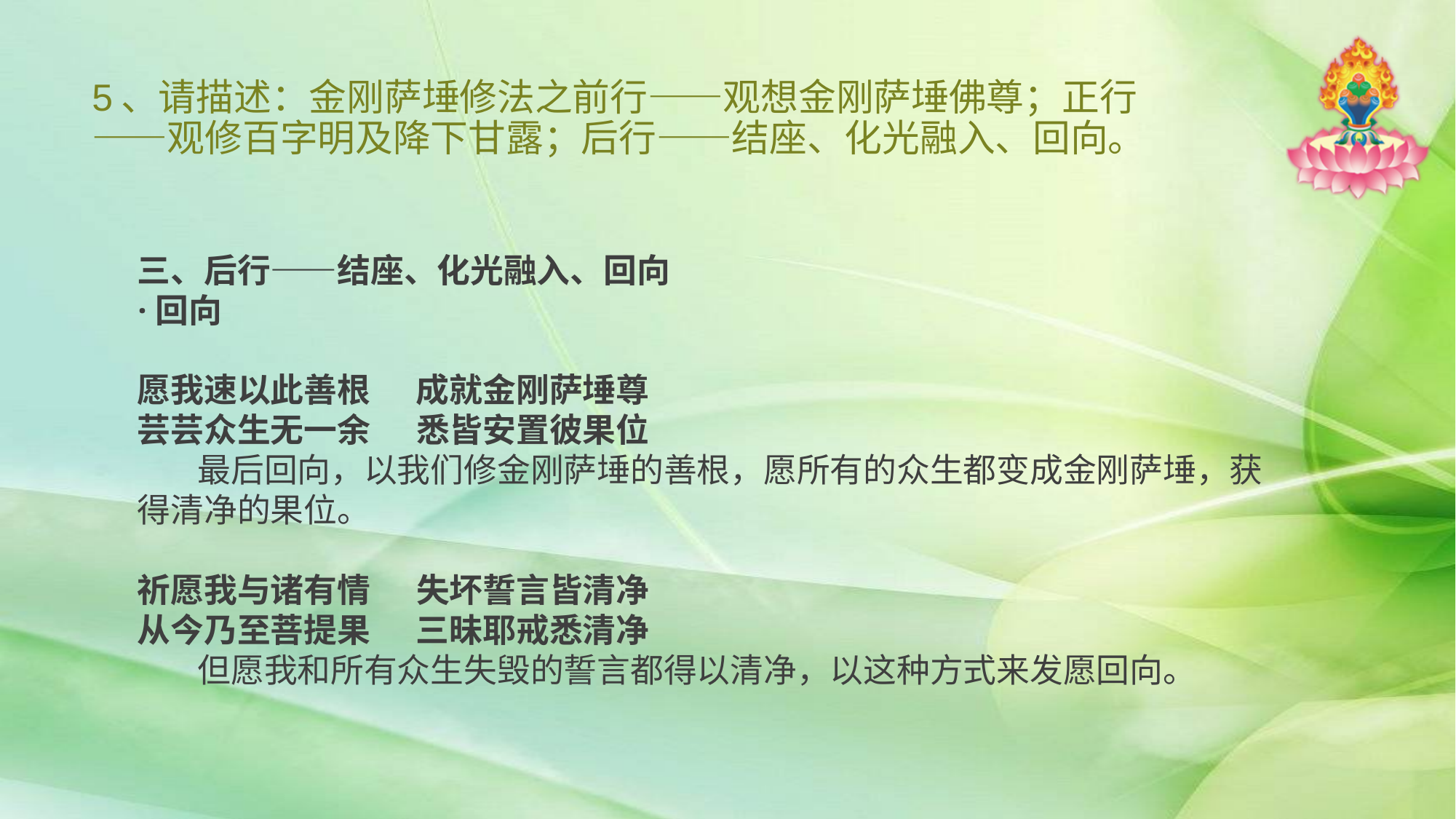

# 5、请描述：金刚萨埵修法之前行——观想金刚萨埵佛尊；正行——观修百字明及降下甘露；后行——结座、化光融入、回向。
三、后行——结座、化光融入、回向
·回向

愿我速以此善根      成就金刚萨埵尊
芸芸众生无一余      悉皆安置彼果位
       最后回向，以我们修金刚萨埵的善根，愿所有的众生都变成金刚萨埵，获得清净的果位。

祈愿我与诸有情      失坏誓言皆清净
从今乃至菩提果      三昧耶戒悉清净
       但愿我和所有众生失毁的誓言都得以清净，以这种方式来发愿回向。